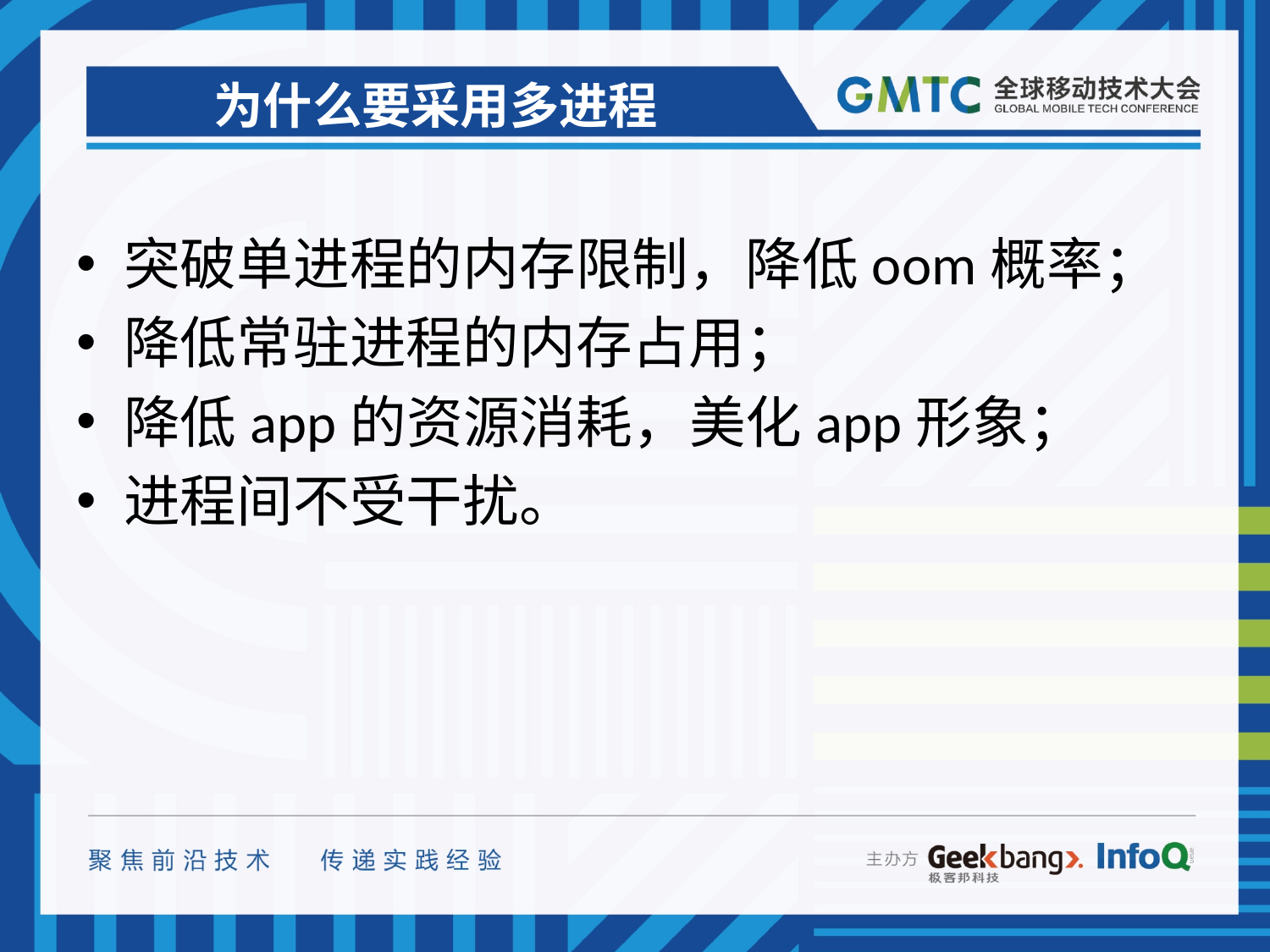

# 为什么要采用多进程
突破单进程的内存限制，降低oom概率；
降低常驻进程的内存占用；
降低app的资源消耗，美化app形象；
进程间不受干扰。